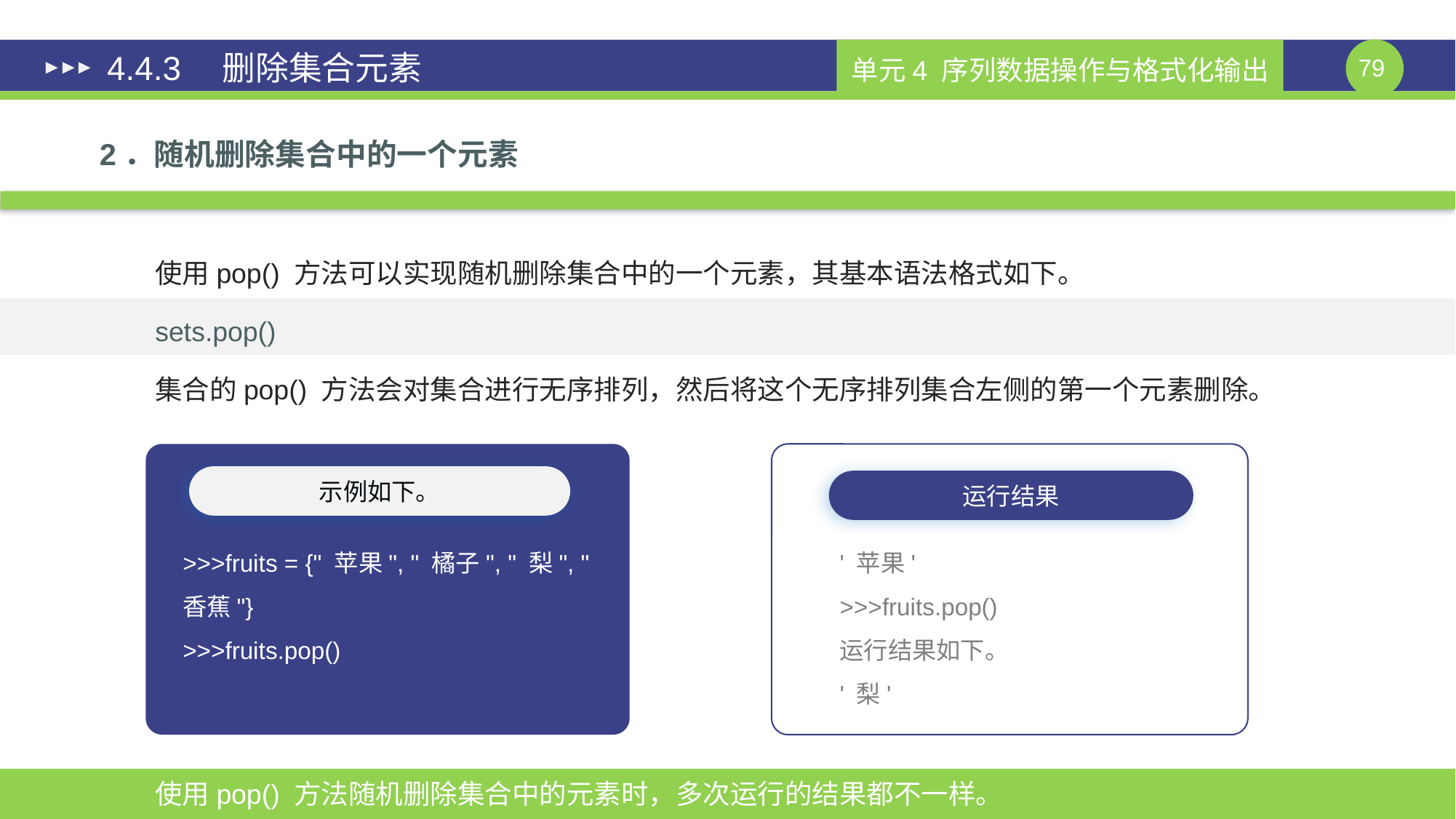

# 4.4.3　删除集合元素
2．随机删除集合中的一个元素

使用pop() 方法可以实现随机删除集合中的一个元素，其基本语法格式如下。

sets.pop()

集合的pop() 方法会对集合进行无序排列，然后将这个无序排列集合左侧的第一个元素删除。

示例如下。
运行结果
>>>fruits = {" 苹果", " 橘子", " 梨", " 香蕉"}
>>>fruits.pop()
' 苹果'
>>>fruits.pop()
运行结果如下。
' 梨'
使用pop() 方法随机删除集合中的元素时，多次运行的结果都不一样。